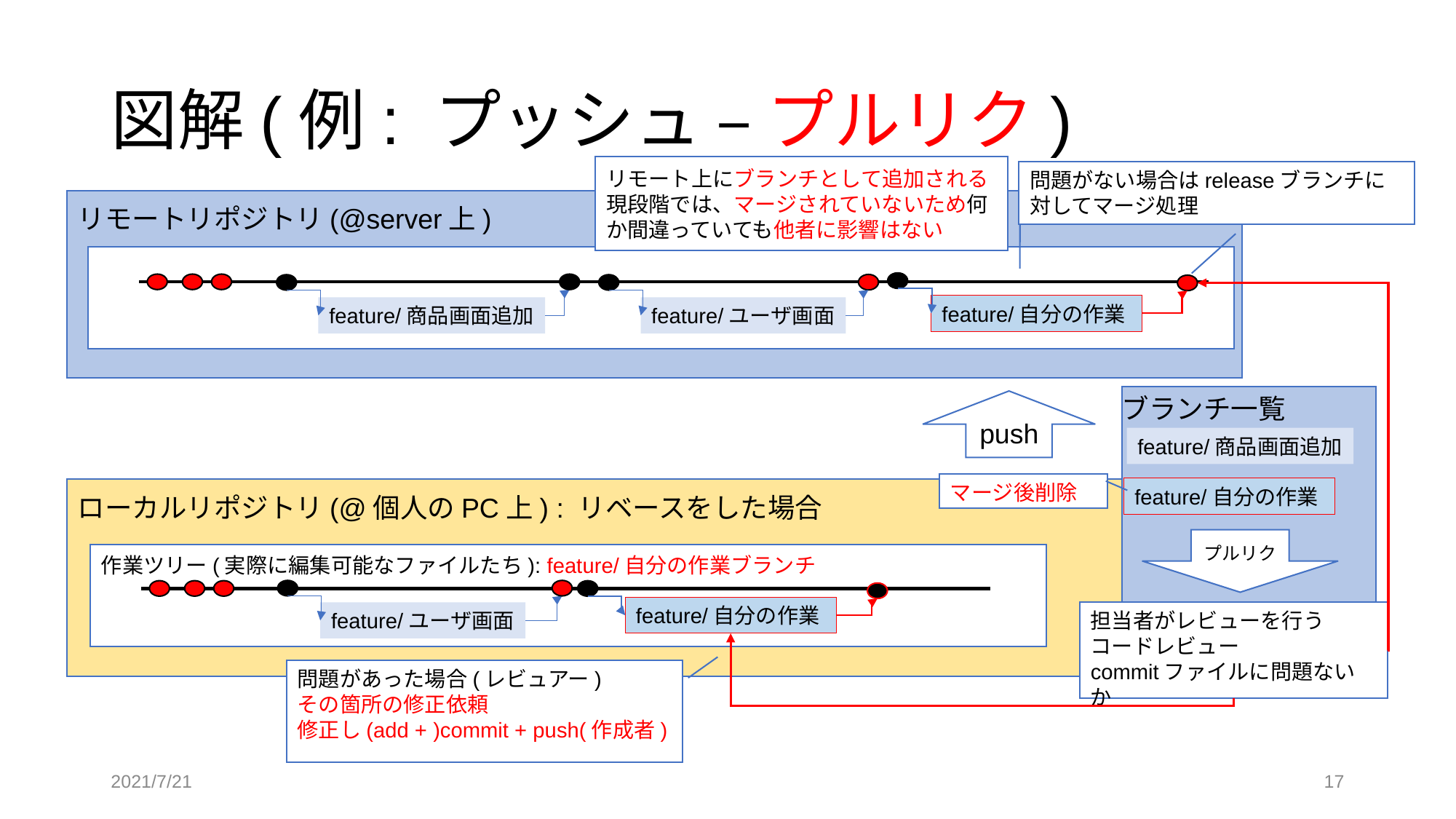

# 図解(例: プッシュ – プルリク)
リモート上にブランチとして追加される
現段階では、マージされていないため何か間違っていても他者に影響はない
問題がない場合はreleaseブランチに対してマージ処理

リモートリポジトリ(@server上)

feature/自分の作業
feature/商品画面追加
feature/ユーザ画面
ブランチ一覧

push
feature/商品画面追加
マージ後削除
feature/自分の作業

ローカルリポジトリ(@個人のPC上) : リベースをした場合
プルリク

作業ツリー(実際に編集可能なファイルたち): feature/自分の作業ブランチ

feature/自分の作業
feature/ユーザ画面
担当者がレビューを行う
コードレビュー
commitファイルに問題ないか
問題があった場合(レビュアー)
その箇所の修正依頼
修正し(add + )commit + push(作成者)
2021/7/21
17